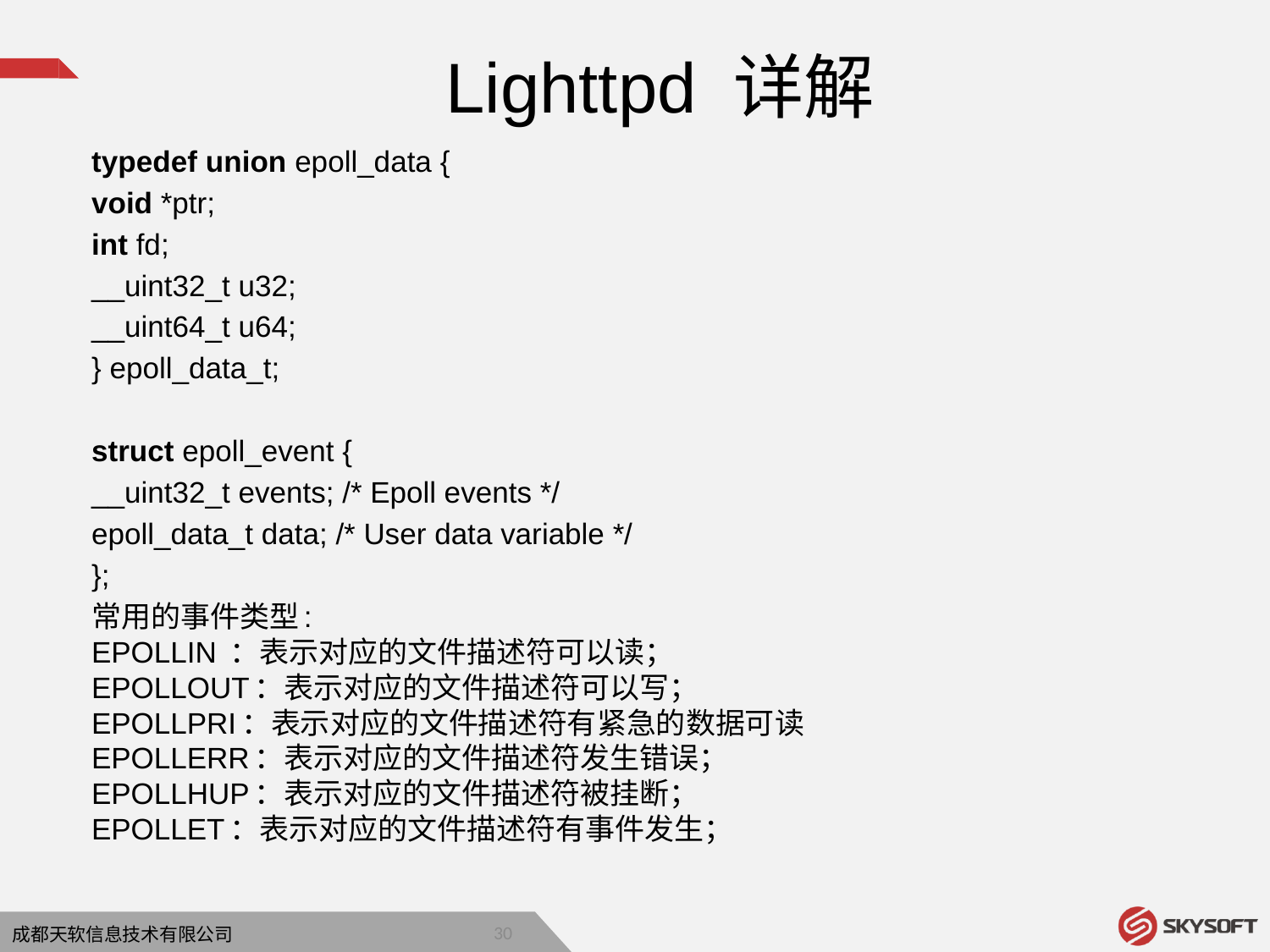

Lighttpd 详解

typedef union epoll_data {
void *ptr;
int fd;
__uint32_t u32;
__uint64_t u64;
} epoll_data_t;

struct epoll_event {
__uint32_t events; /* Epoll events */
epoll_data_t data; /* User data variable */
};
常用的事件类型: 
EPOLLIN ：表示对应的文件描述符可以读； 
EPOLLOUT：表示对应的文件描述符可以写； 
EPOLLPRI：表示对应的文件描述符有紧急的数据可读 
EPOLLERR：表示对应的文件描述符发生错误； 
EPOLLHUP：表示对应的文件描述符被挂断； 
EPOLLET：表示对应的文件描述符有事件发生；
30